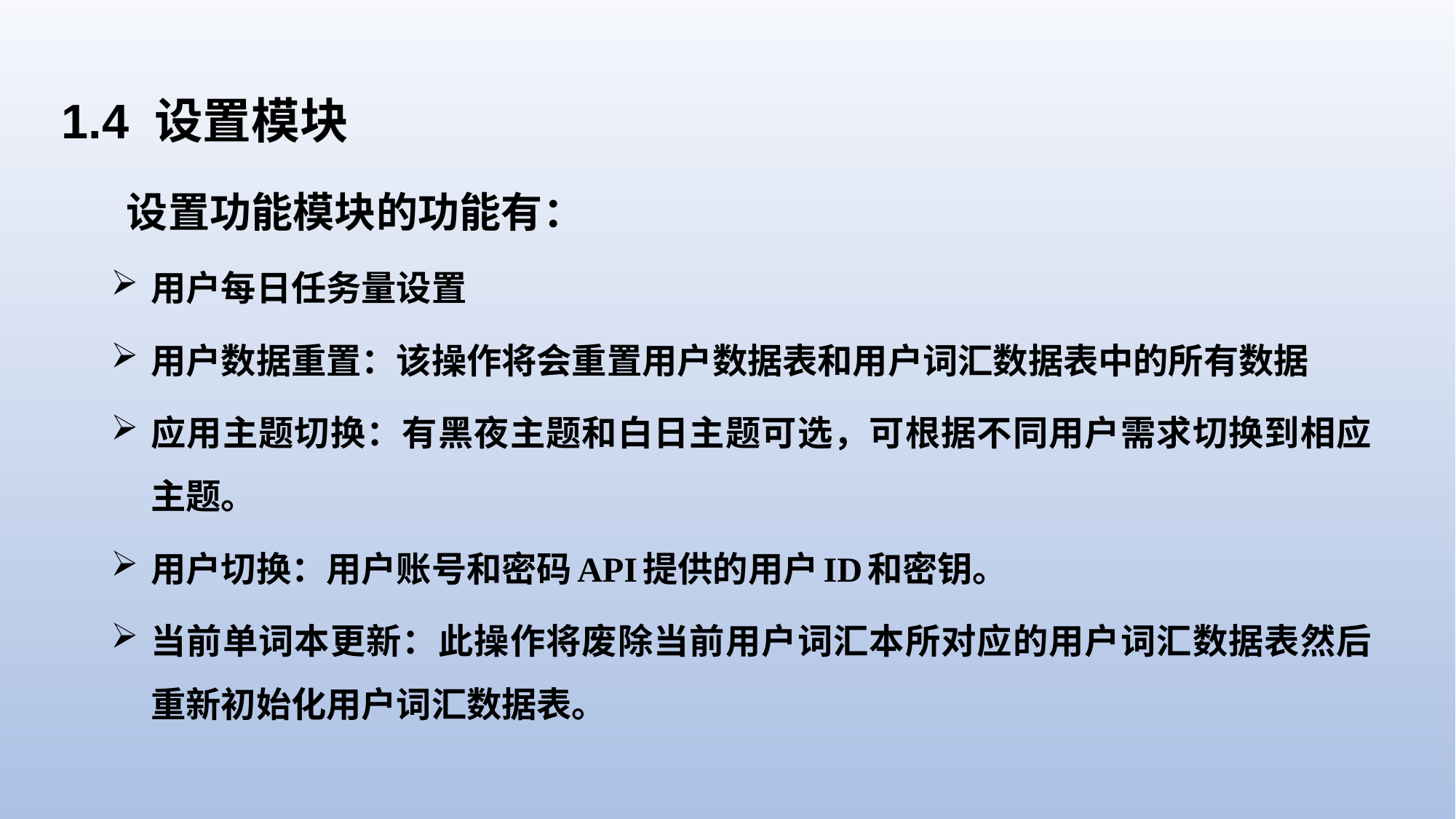

# 1.4 设置模块
 设置功能模块的功能有：
用户每日任务量设置
用户数据重置：该操作将会重置用户数据表和用户词汇数据表中的所有数据
应用主题切换：有黑夜主题和白日主题可选，可根据不同用户需求切换到相应主题。
用户切换：用户账号和密码API提供的用户ID和密钥。
当前单词本更新：此操作将废除当前用户词汇本所对应的用户词汇数据表然后重新初始化用户词汇数据表。